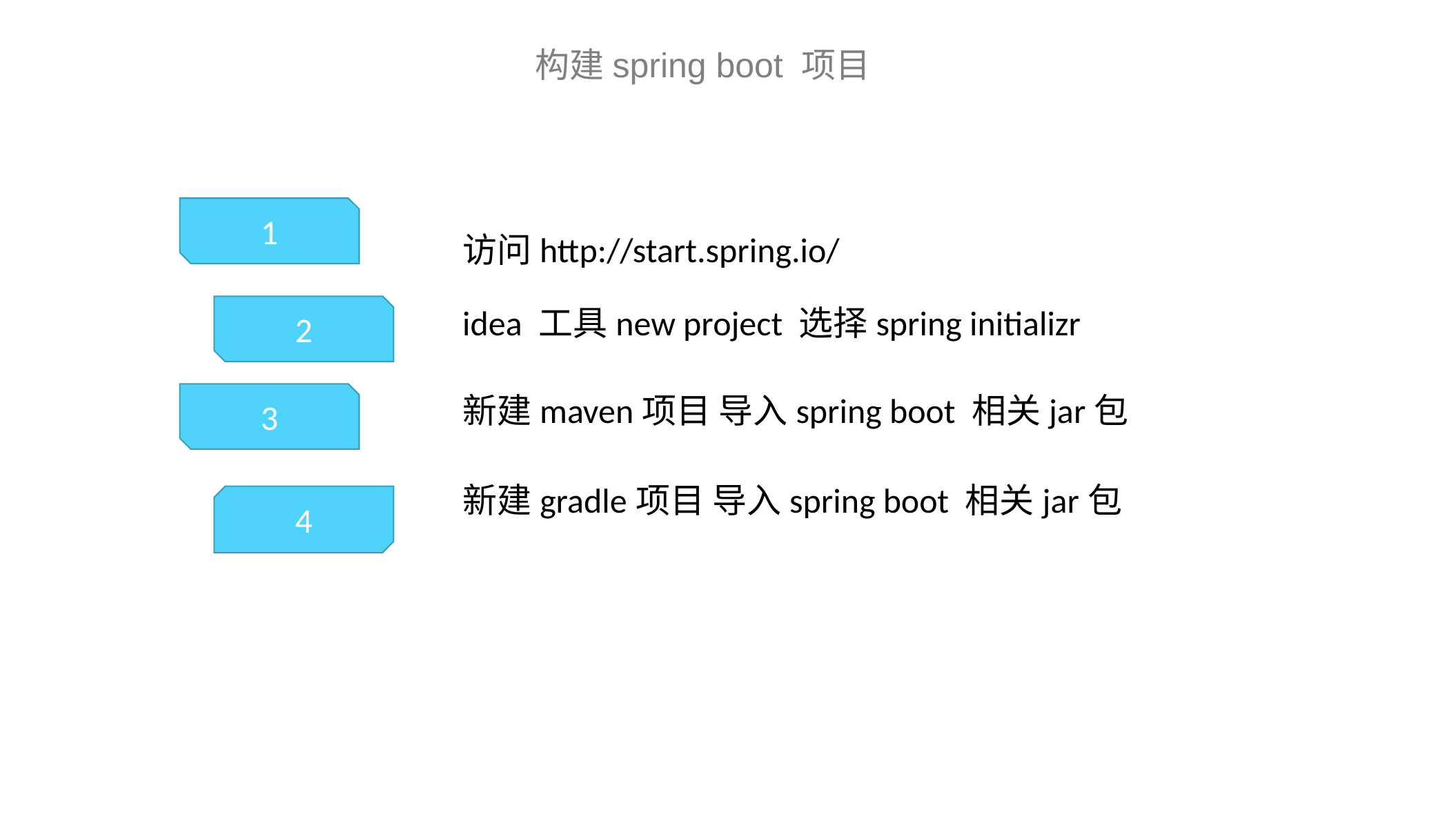

构建spring boot 项目
1
访问http://start.spring.io/

2
idea 工具new project 选择spring initializr

3
新建maven项目 导入spring boot 相关jar包
新建gradle项目 导入spring boot 相关jar包
4